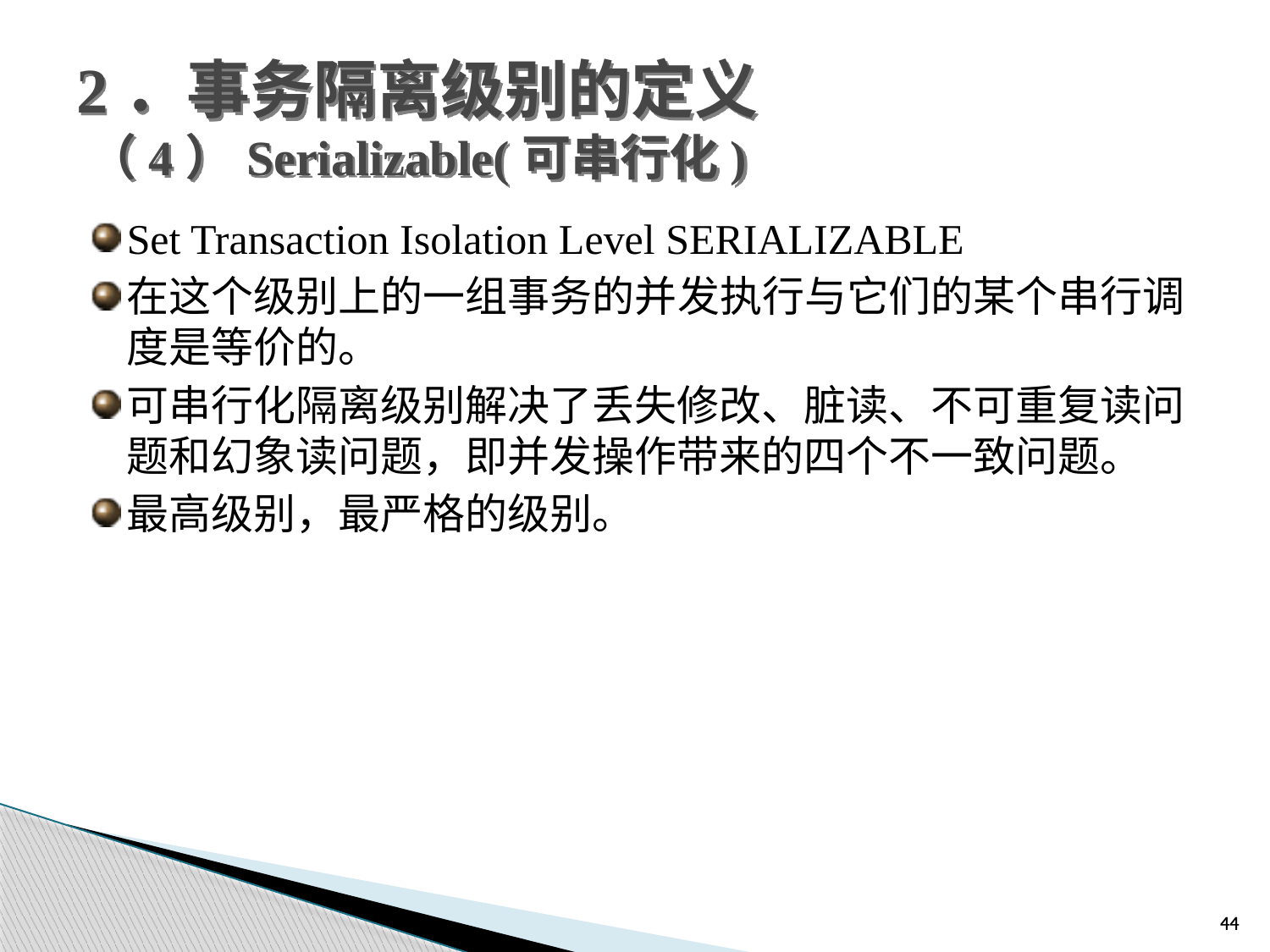

# 2．事务隔离级别的定义 （4）Serializable(可串行化)
Set Transaction Isolation Level SERIALIZABLE
在这个级别上的一组事务的并发执行与它们的某个串行调度是等价的。
可串行化隔离级别解决了丢失修改、脏读、不可重复读问题和幻象读问题，即并发操作带来的四个不一致问题。
最高级别，最严格的级别。
44